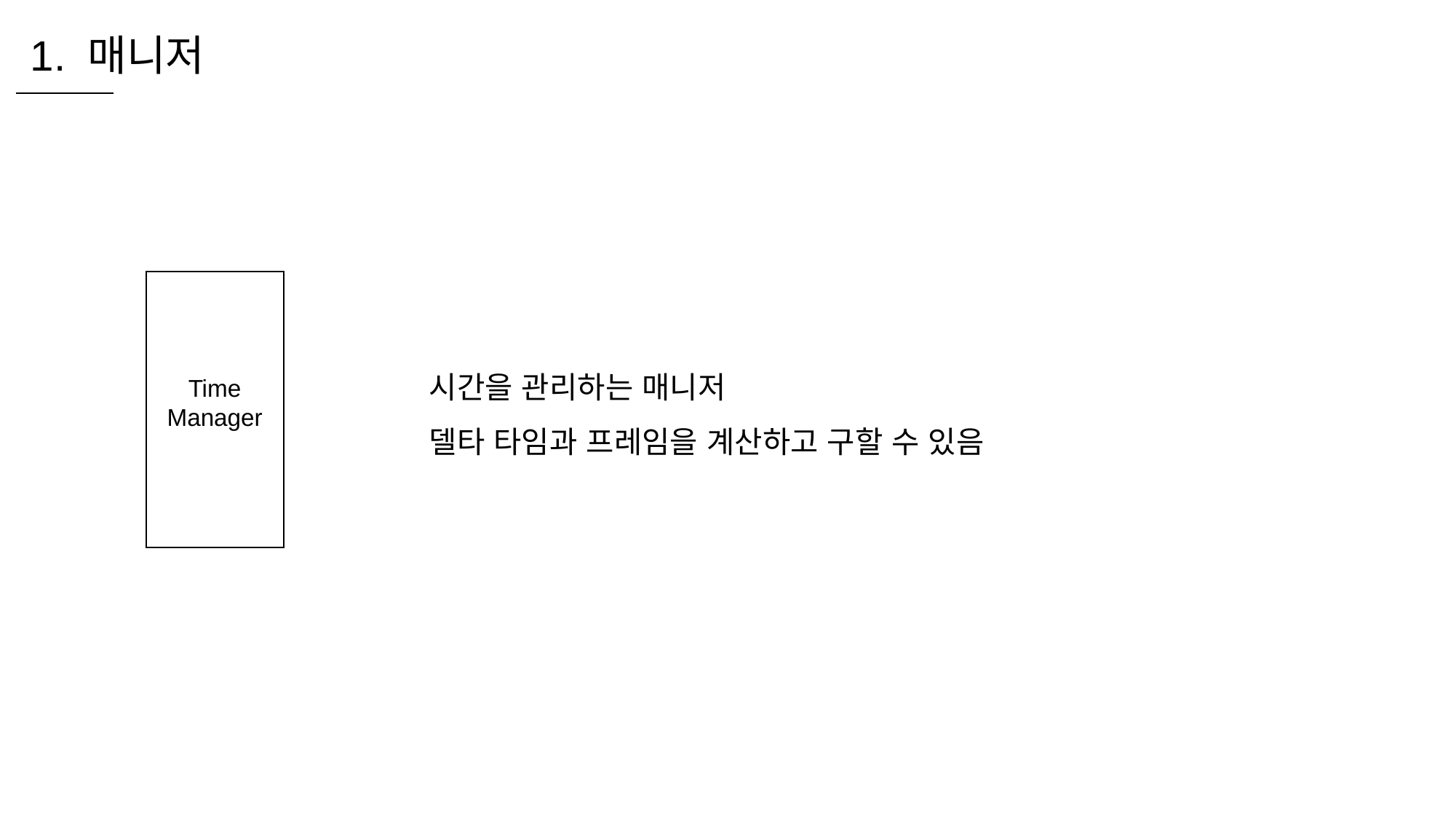

1. 매니저

Time
Manager
시간을 관리하는 매니저
델타 타임과 프레임을 계산하고 구할 수 있음